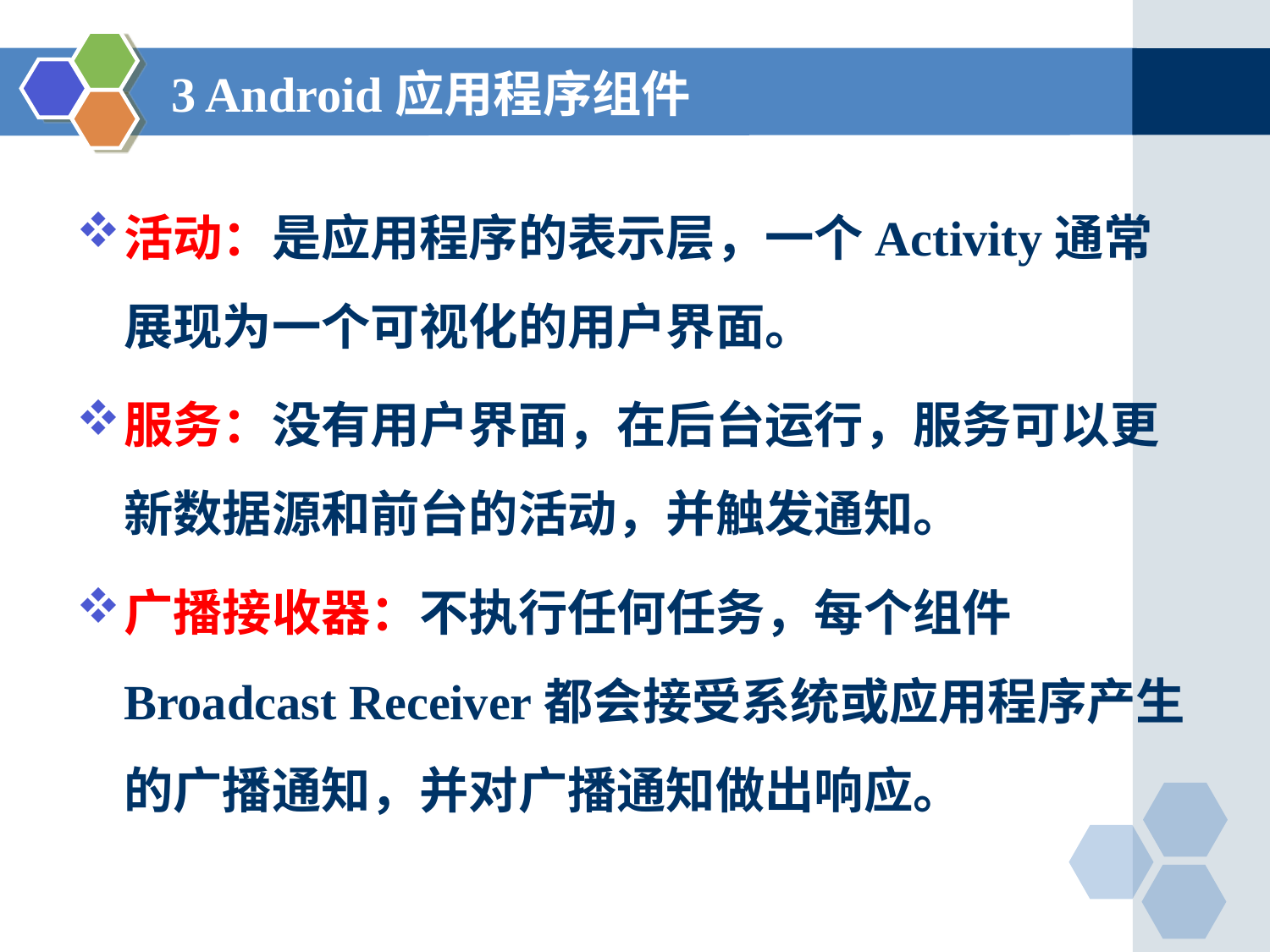

# 3 Android应用程序组件
活动：是应用程序的表示层，一个Activity通常展现为一个可视化的用户界面。
服务：没有用户界面，在后台运行，服务可以更新数据源和前台的活动，并触发通知。
广播接收器：不执行任何任务，每个组件Broadcast Receiver都会接受系统或应用程序产生的广播通知，并对广播通知做出响应。